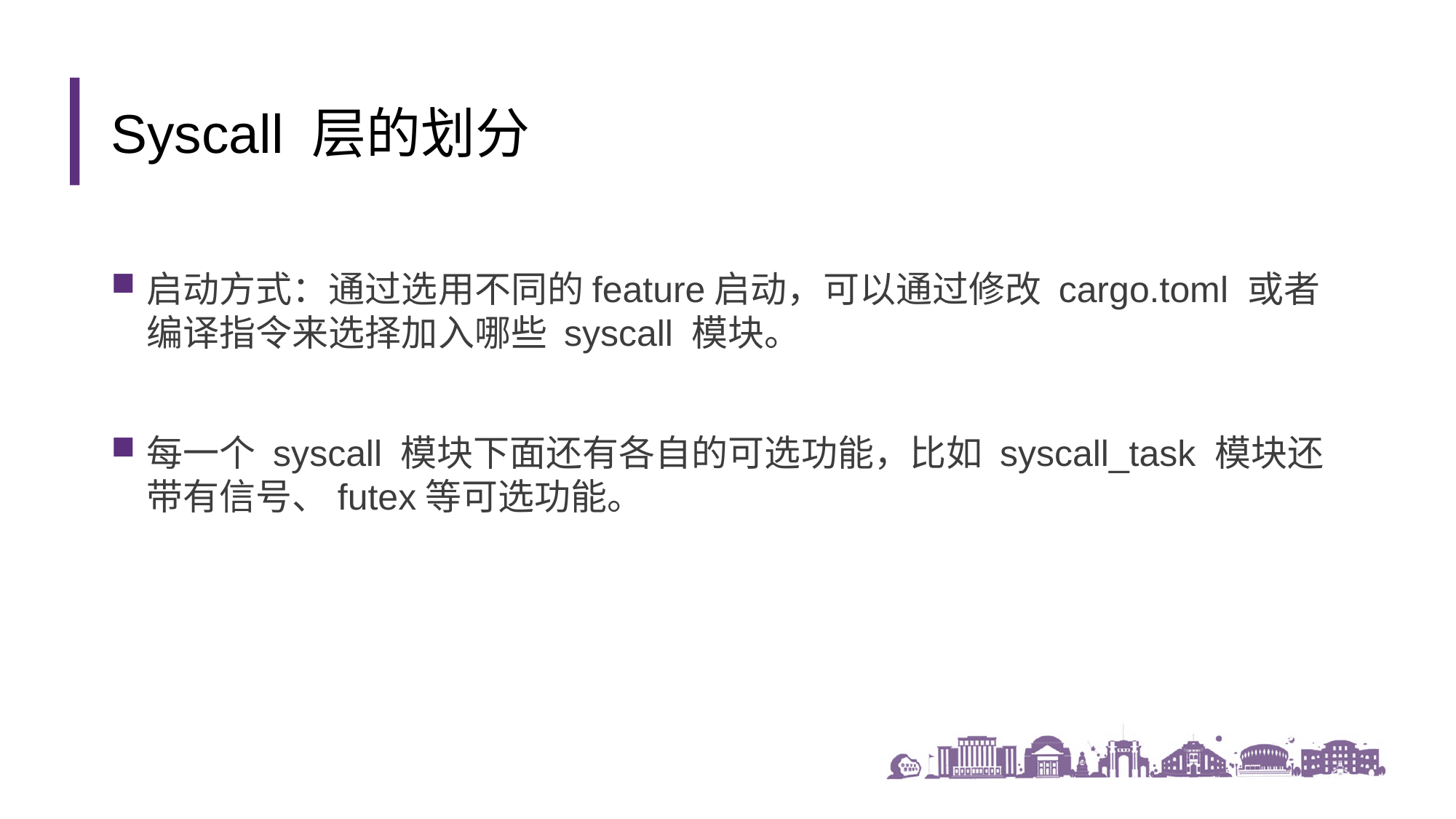

Syscall 层的划分
启动方式：通过选用不同的feature启动，可以通过修改 cargo.toml 或者编译指令来选择加入哪些 syscall 模块。

每一个 syscall 模块下面还有各自的可选功能，比如 syscall_task 模块还带有信号、futex等可选功能。